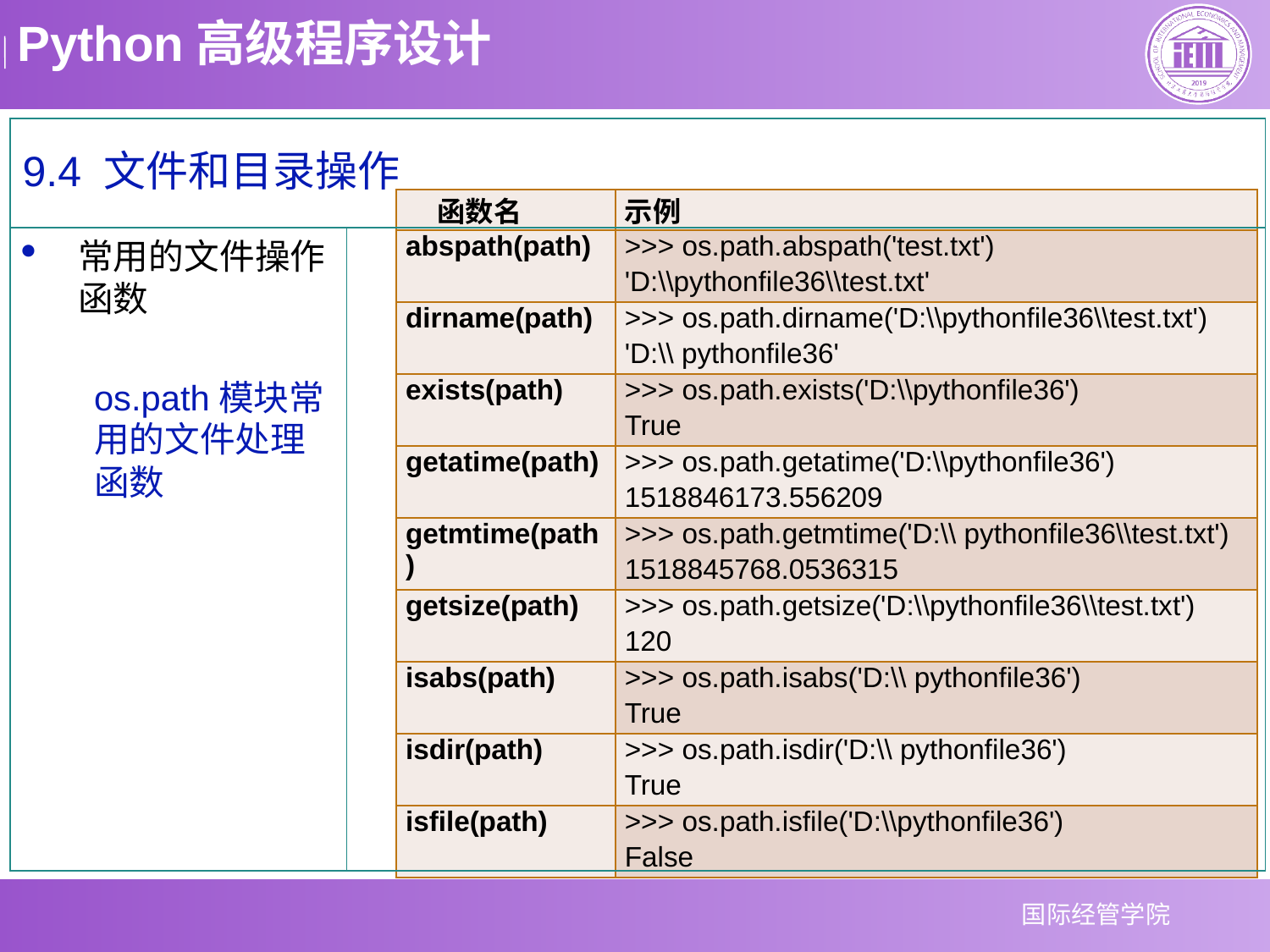

9.4 文件和目录操作
| 函数名 | 示例 |
| --- | --- |
| abspath(path) | >>> os.path.abspath('test.txt') 'D:\\pythonfile36\\test.txt' |
| dirname(path) | >>> os.path.dirname('D:\\pythonfile36\\test.txt') 'D:\\ pythonfile36' |
| exists(path) | >>> os.path.exists('D:\\pythonfile36') True |
| getatime(path) | >>> os.path.getatime('D:\\pythonfile36') 1518846173.556209 |
| getmtime(path) | >>> os.path.getmtime('D:\\ pythonfile36\\test.txt') 1518845768.0536315 |
| getsize(path) | >>> os.path.getsize('D:\\pythonfile36\\test.txt') 120 |
| isabs(path) | >>> os.path.isabs('D:\\ pythonfile36') True |
| isdir(path) | >>> os.path.isdir('D:\\ pythonfile36') True |
| isfile(path) | >>> os.path.isfile('D:\\pythonfile36') False |
常用的文件操作函数

os.path模块常用的文件处理函数